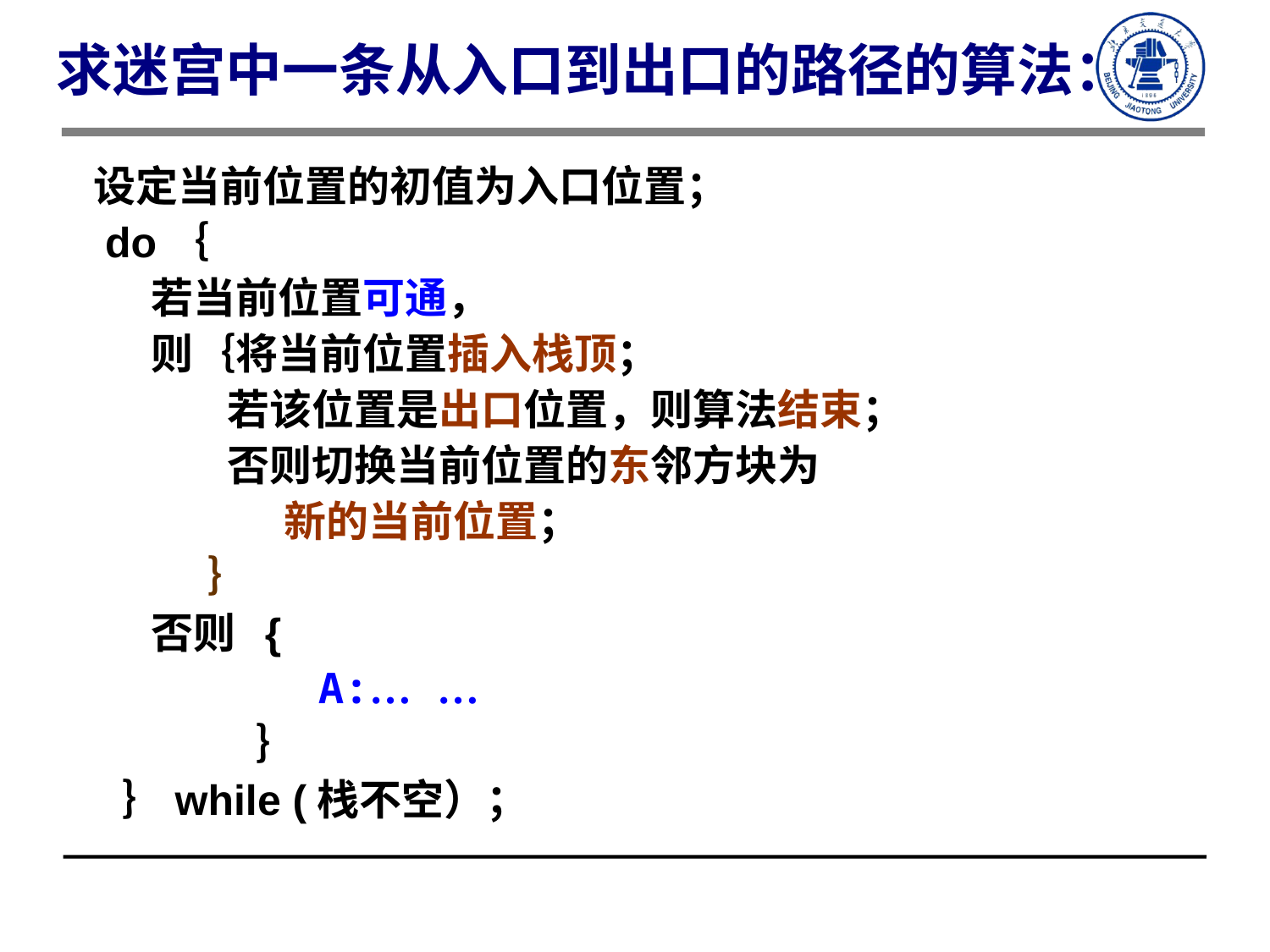

求迷宫中一条从入口到出口的路径的算法：
设定当前位置的初值为入口位置；
 do｛
     若当前位置可通，
     则｛将当前位置插入栈顶；
             若该位置是出口位置，则算法结束；
             否则切换当前位置的东邻方块为
                   新的当前位置；
           ｝
     否则  {
                   A:… …
                ｝
  ｝while (栈不空）；